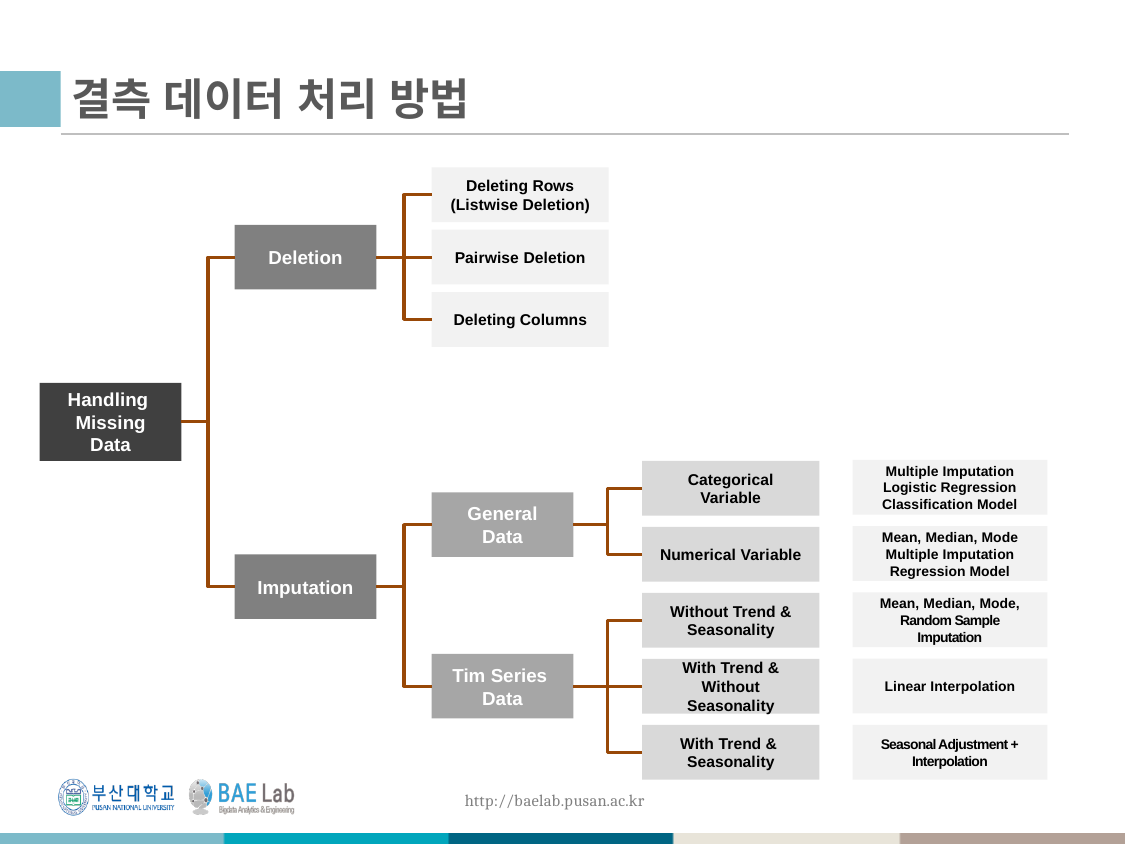

# 결측 데이터 처리 방법

Deleting Rows
(Listwise Deletion)
Deletion
Pairwise Deletion
Deleting Columns
Handling  Missing Data
Multiple Imputation
Logistic Regression
Classification Model
Categorical Variable
General Data
Mean, Median, Mode
Multiple Imputation
Regression Model
Numerical Variable
Imputation
Mean, Median, Mode,
Random Sample Imputation
Without Trend & Seasonality
Tim Series
Data
Linear Interpolation
With Trend &
Without Seasonality
With Trend &
Seasonality
Seasonal Adjustment +
Interpolation